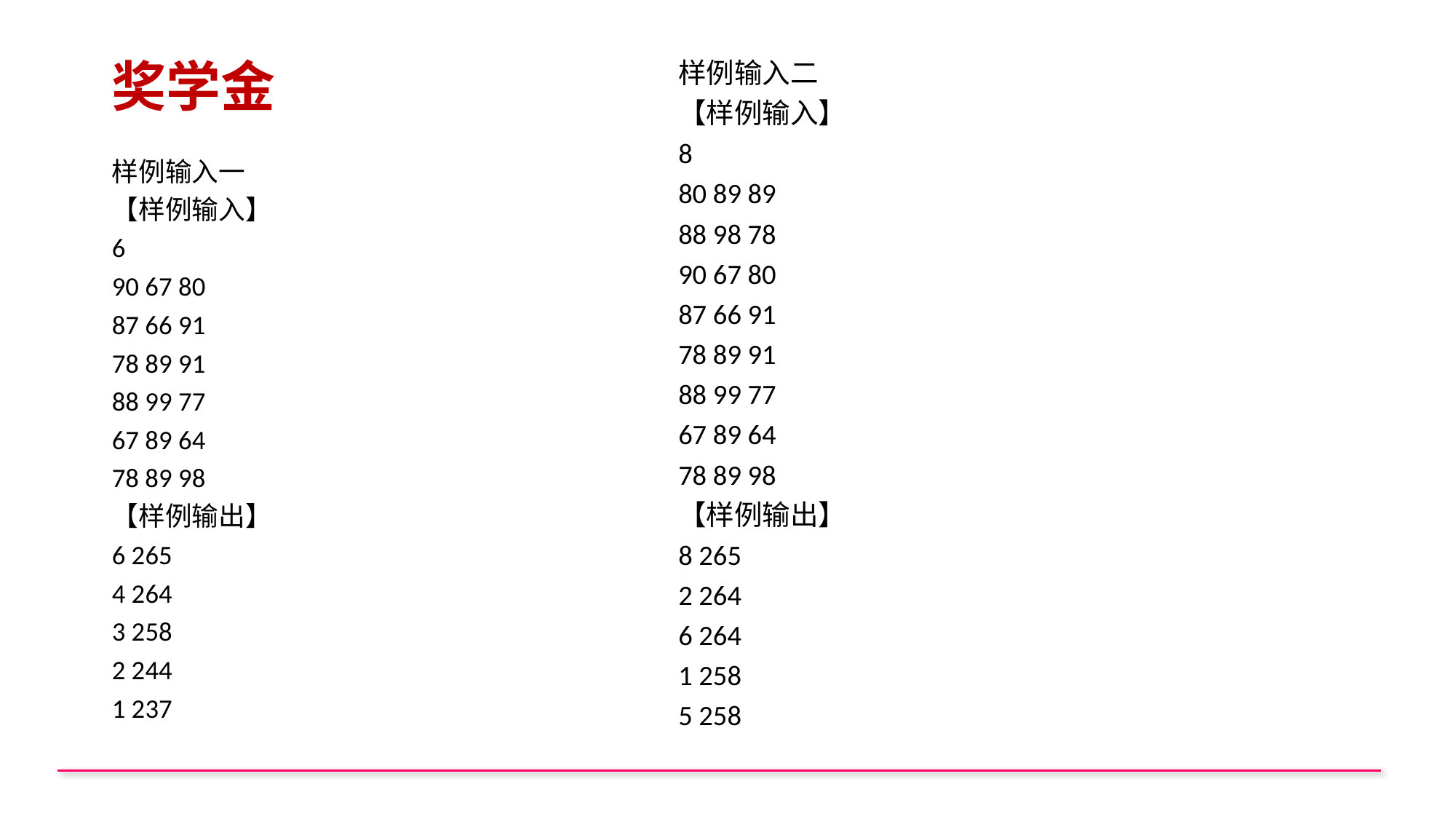

# 奖学金
样例输入二
【样例输入】
8
80 89 89
88 98 78
90 67 80
87 66 91
78 89 91
88 99 77
67 89 64
78 89 98
【样例输出】
8 265
2 264
6 264
1 258
5 258
样例输入一
【样例输入】
6
90 67 80
87 66 91
78 89 91
88 99 77
67 89 64
78 89 98
【样例输出】
6 265
4 264
3 258
2 244
1 237